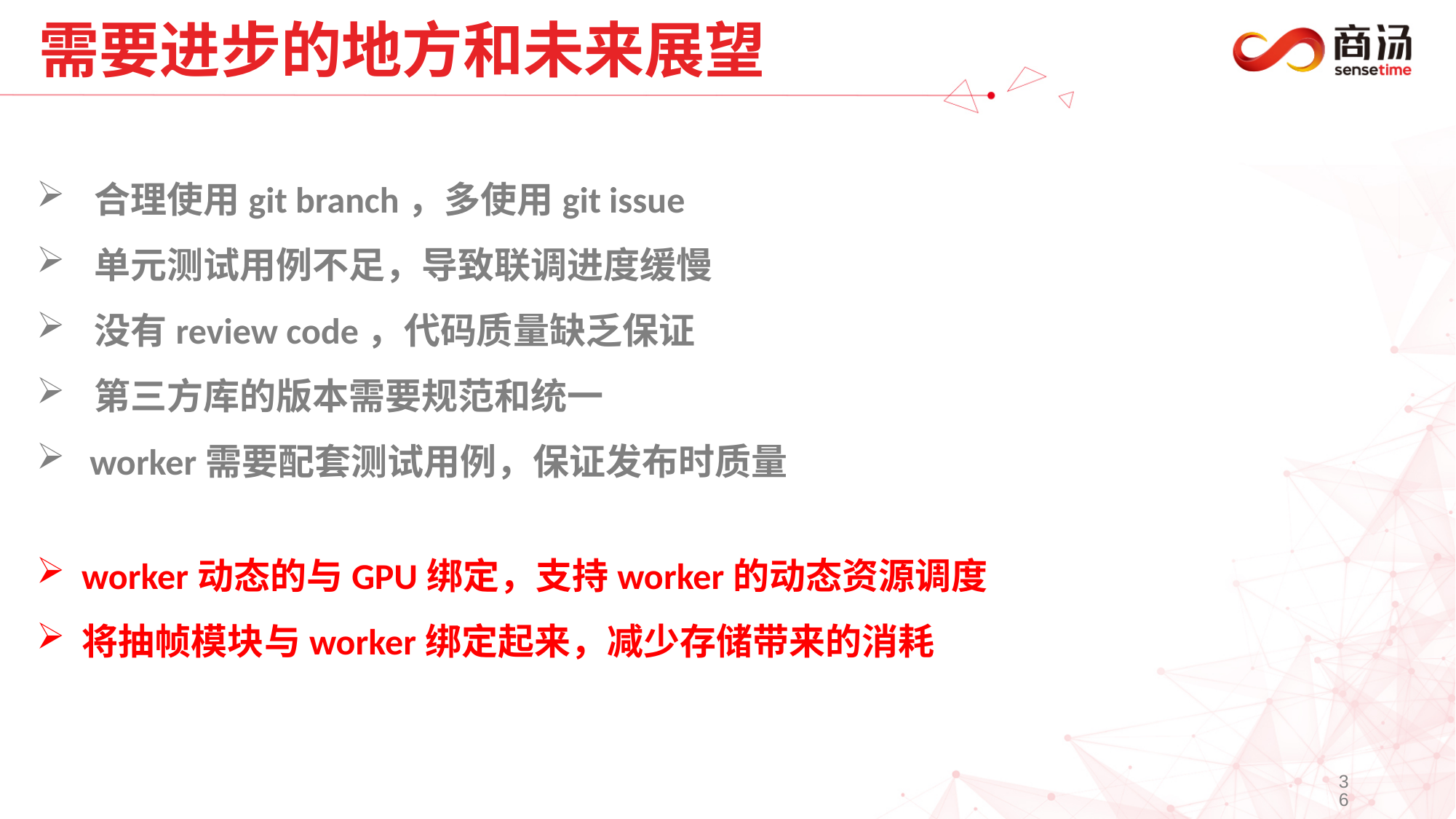

需要进步的地方和未来展望
  合理使用git branch，多使用git issue
  单元测试用例不足，导致联调进度缓慢
  没有review code，代码质量缺乏保证
  第三方库的版本需要规范和统一
   worker需要配套测试用例，保证发布时质量

  worker动态的与GPU绑定，支持worker的动态资源调度
 将抽帧模块与worker绑定起来，减少存储带来的消耗
36